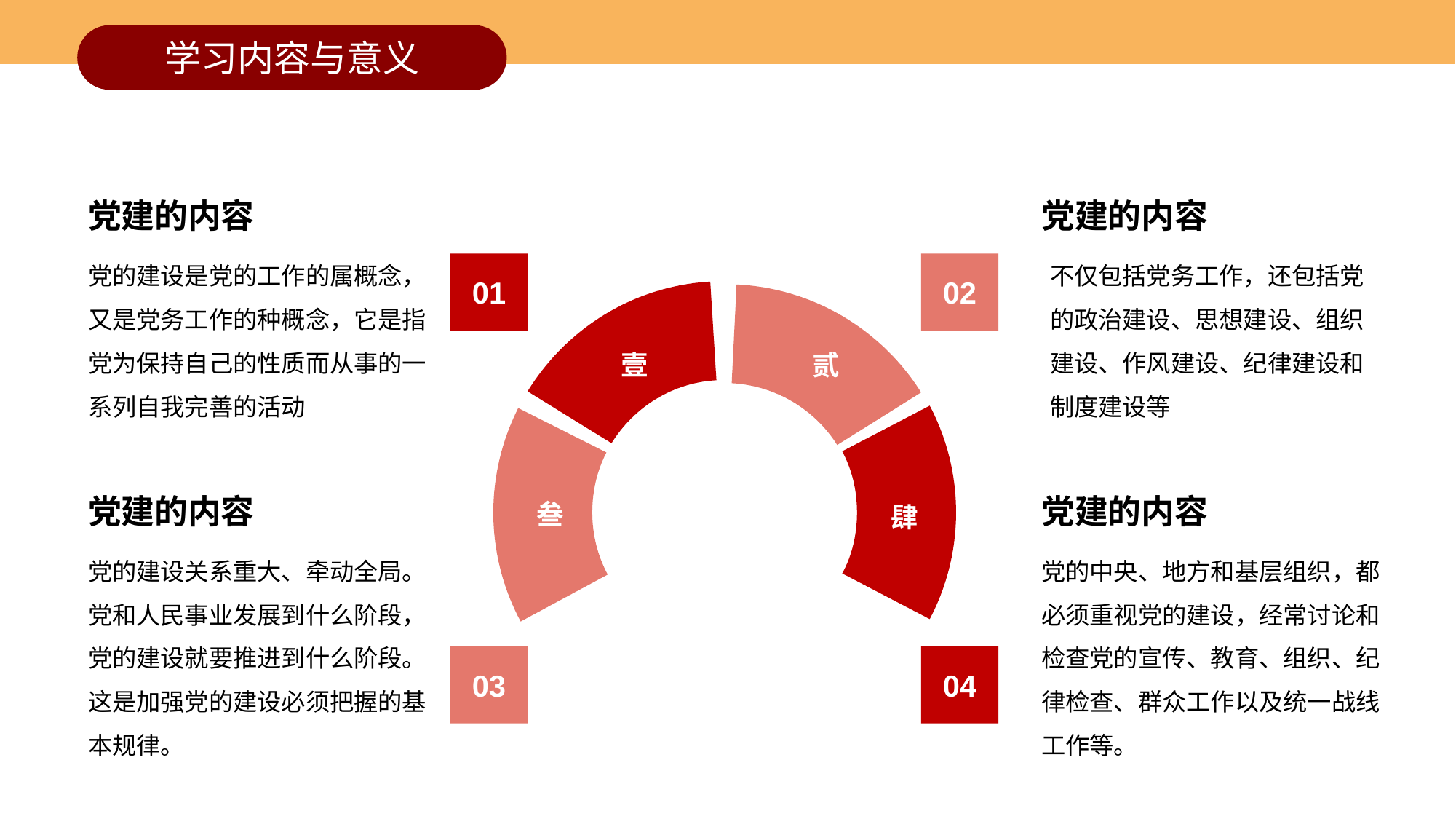

学习内容与意义
党建的内容
党的建设是党的工作的属概念，又是党务工作的种概念，它是指党为保持自己的性质而从事的一系列自我完善的活动
党建的内容
不仅包括党务工作，还包括党的政治建设、思想建设、组织建设、作风建设、纪律建设和制度建设等

01
02

壹
贰
叁
肆
党建的内容
党的建设关系重大、牵动全局。党和人民事业发展到什么阶段，党的建设就要推进到什么阶段。这是加强党的建设必须把握的基本规律。
党建的内容
党的中央、地方和基层组织，都必须重视党的建设，经常讨论和检查党的宣传、教育、组织、纪律检查、群众工作以及统一战线工作等。

03
04